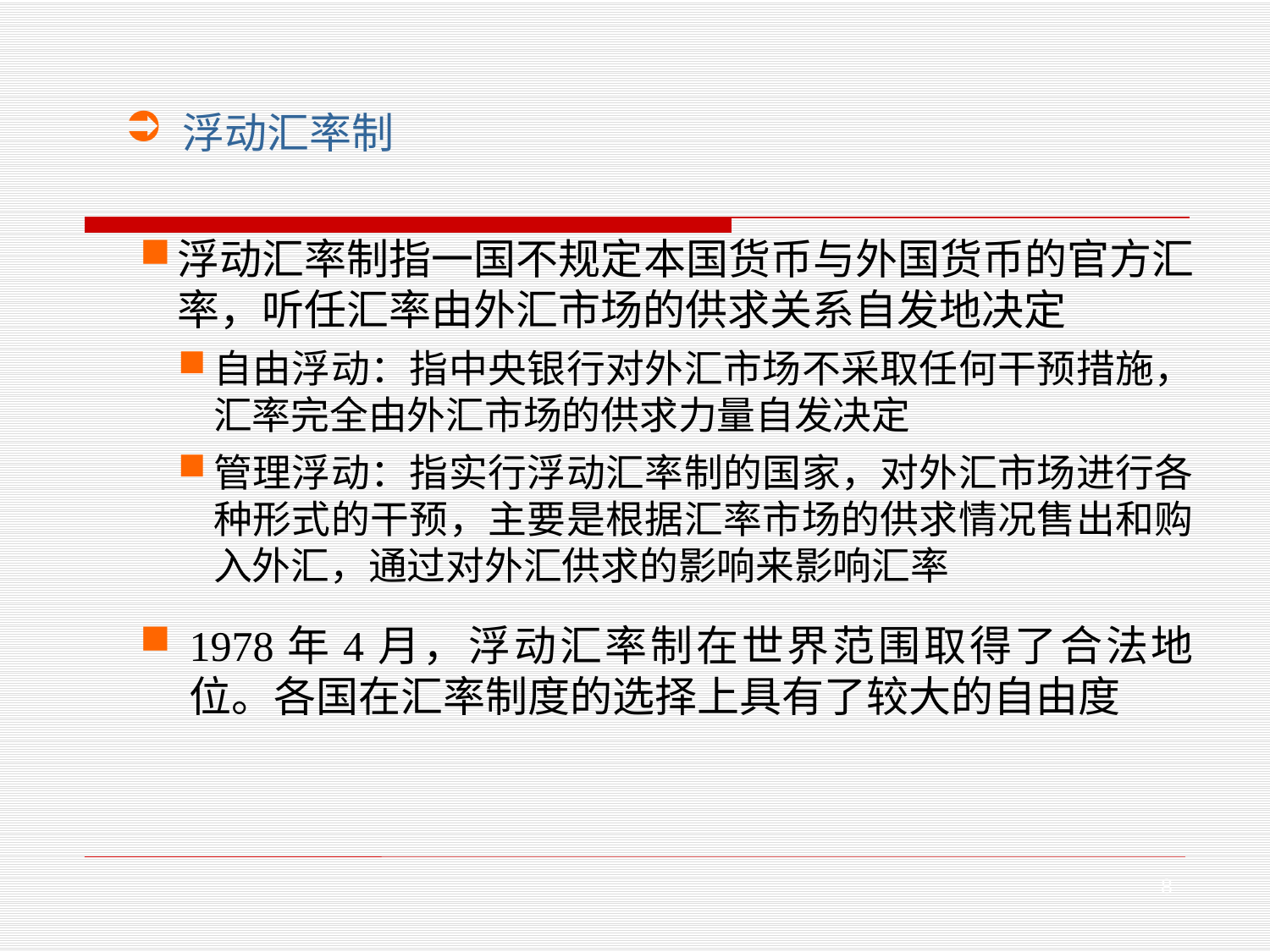

浮动汇率制
浮动汇率制指一国不规定本国货币与外国货币的官方汇率，听任汇率由外汇市场的供求关系自发地决定
自由浮动：指中央银行对外汇市场不采取任何干预措施，汇率完全由外汇市场的供求力量自发决定
管理浮动：指实行浮动汇率制的国家，对外汇市场进行各种形式的干预，主要是根据汇率市场的供求情况售出和购入外汇，通过对外汇供求的影响来影响汇率
1978年4月，浮动汇率制在世界范围取得了合法地位。各国在汇率制度的选择上具有了较大的自由度
8